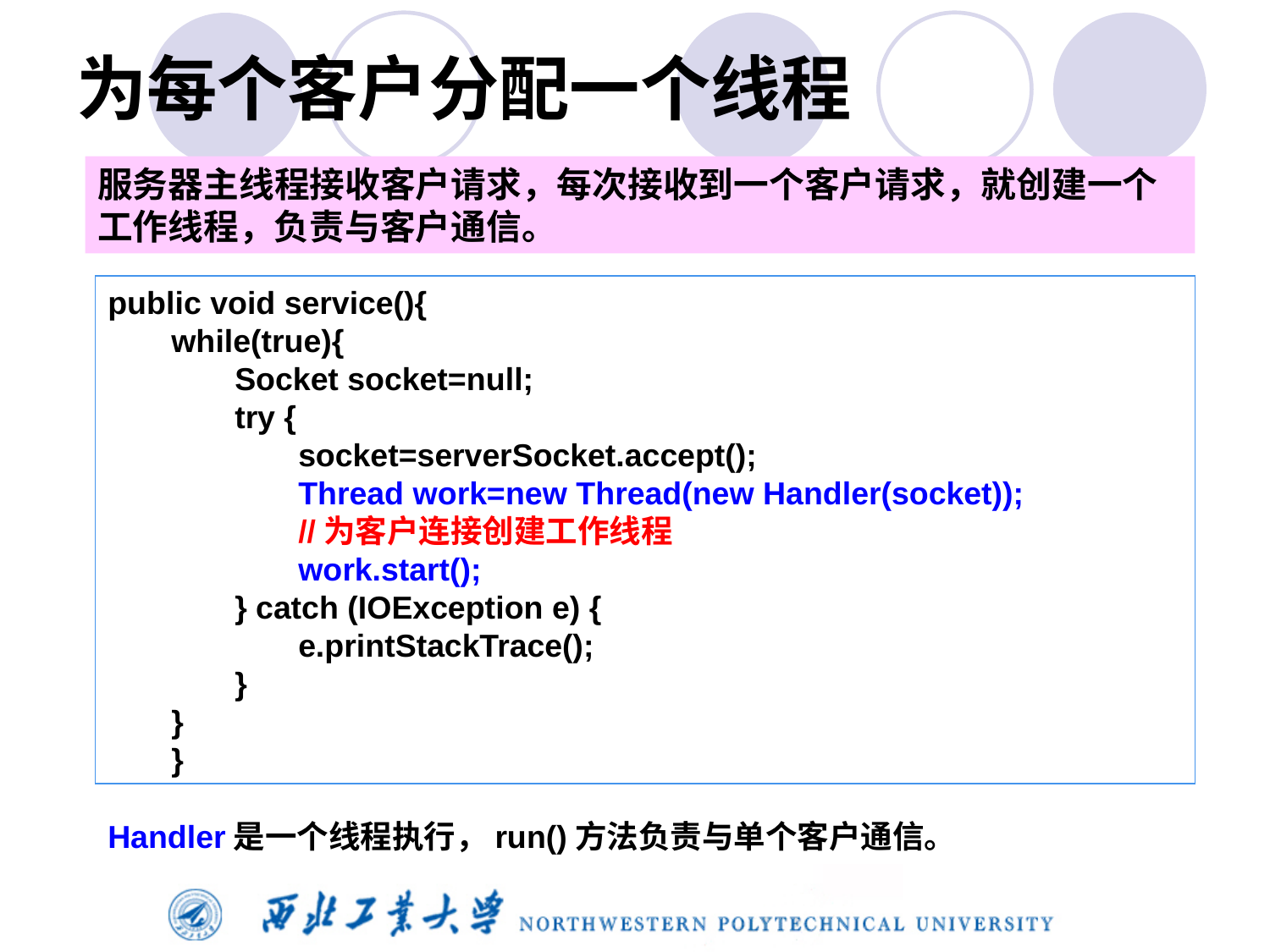

# 为每个客户分配一个线程
服务器主线程接收客户请求，每次接收到一个客户请求，就创建一个工作线程，负责与客户通信。
public void service(){
while(true){
Socket socket=null;
try {
socket=serverSocket.accept();
Thread work=new Thread(new Handler(socket));
//为客户连接创建工作线程
work.start();
} catch (IOException e) {
e.printStackTrace();
}
}
}
Handler是一个线程执行，run()方法负责与单个客户通信。